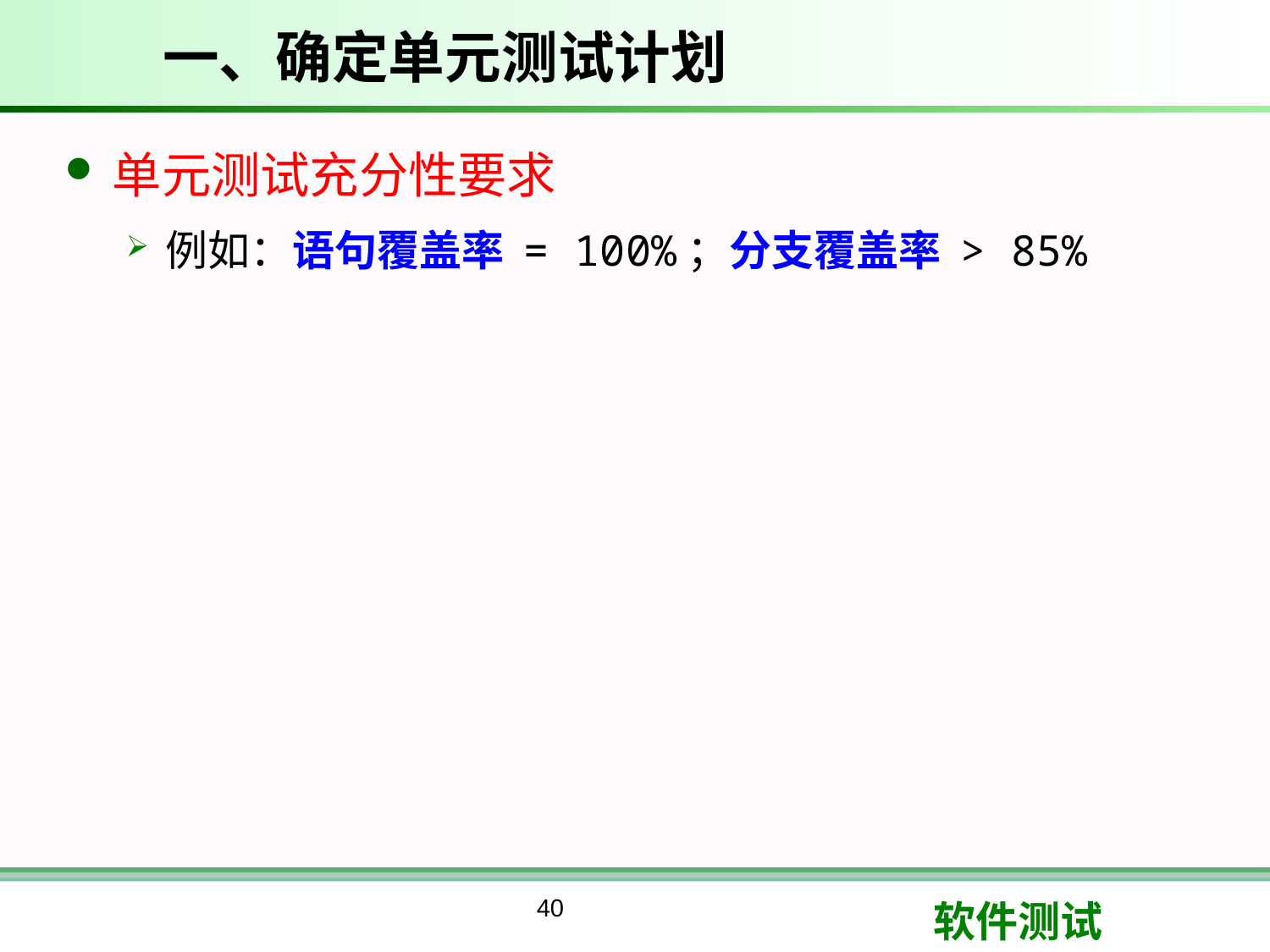

# 一、确定单元测试计划
单元测试充分性要求
例如：语句覆盖率 = 100%；分支覆盖率 > 85%

40